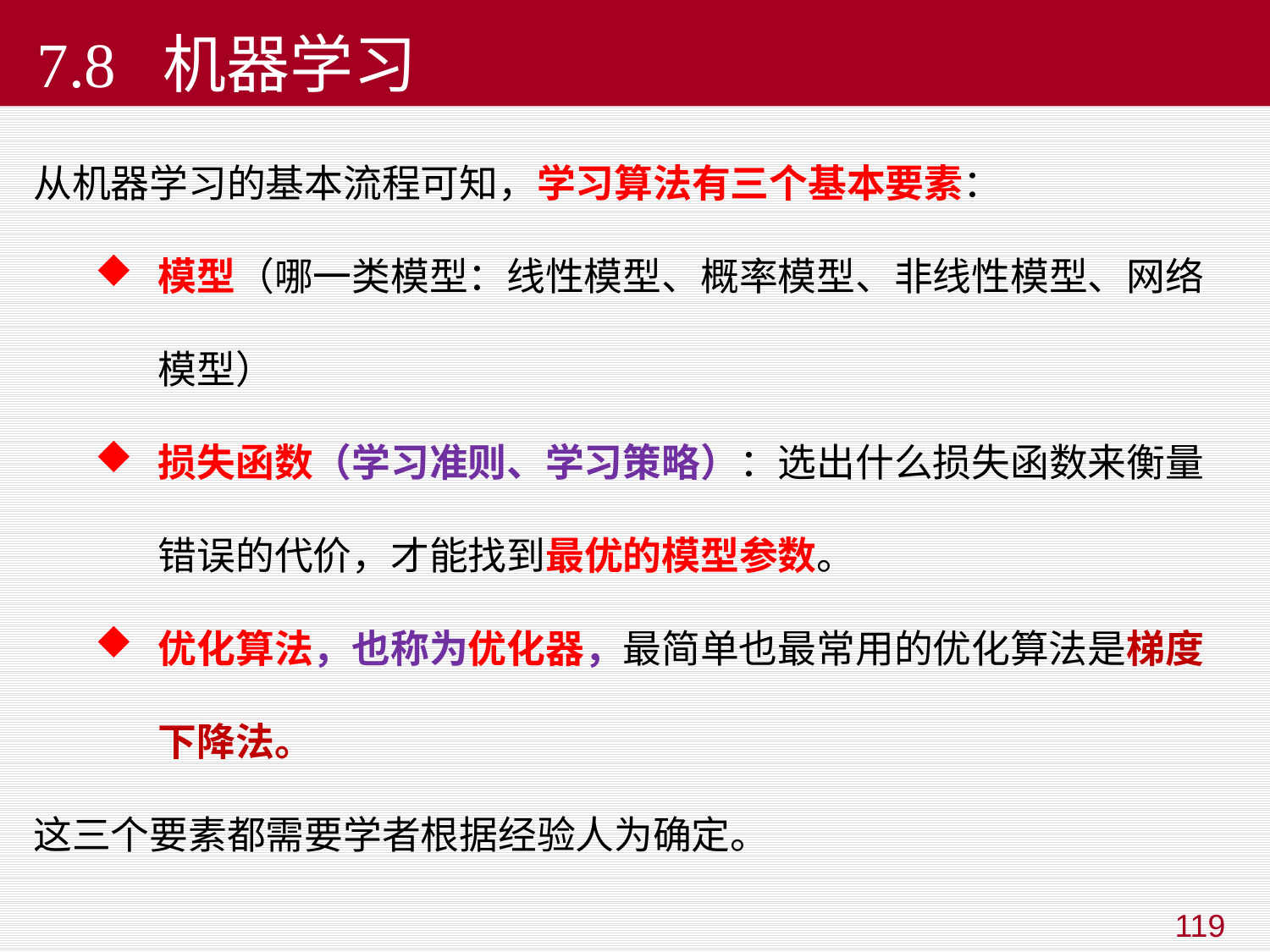

7.8  机器学习
从机器学习的基本流程可知，学习算法有三个基本要素：
模型（哪一类模型：线性模型、概率模型、非线性模型、网络模型）
损失函数（学习准则、学习策略）：选出什么损失函数来衡量错误的代价，才能找到最优的模型参数。
优化算法，也称为优化器，最简单也最常用的优化算法是梯度下降法。
这三个要素都需要学者根据经验人为确定。

119